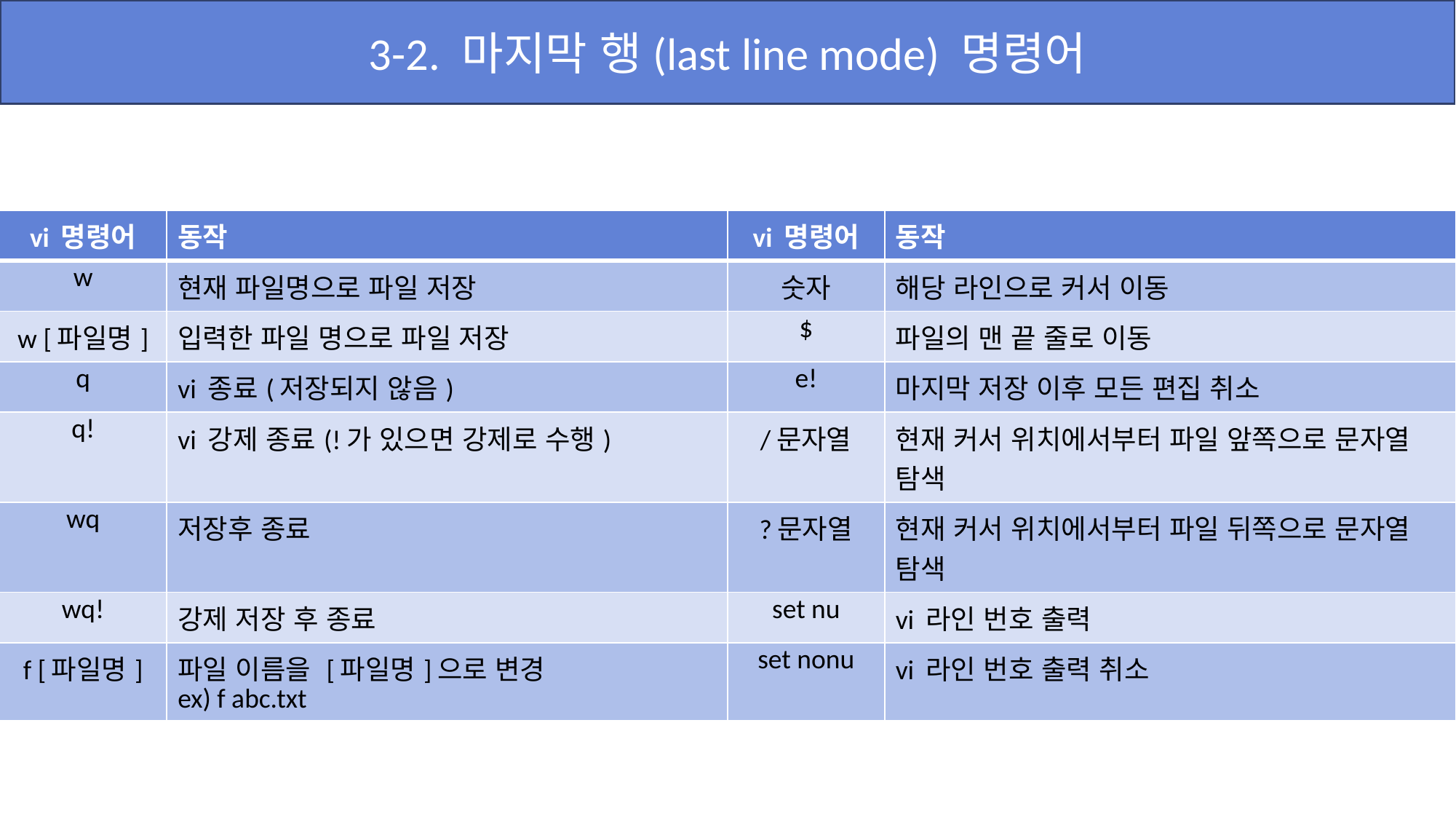

3-2. 마지막 행(last line mode) 명령어
| vi 명령어 | 동작 | vi 명령어 | 동작 |
| --- | --- | --- | --- |
| w | 현재 파일명으로 파일 저장 | 숫자 | 해당 라인으로 커서 이동 |
| w [파일명] | 입력한 파일 명으로 파일 저장 | $ | 파일의 맨 끝 줄로 이동 |
| q | vi 종료(저장되지 않음) | e! | 마지막 저장 이후 모든 편집 취소 |
| q! | vi 강제 종료(!가 있으면 강제로 수행) | /문자열 | 현재 커서 위치에서부터 파일 앞쪽으로 문자열 탐색 |
| wq | 저장후 종료 | ?문자열 | 현재 커서 위치에서부터 파일 뒤쪽으로 문자열 탐색 |
| wq! | 강제 저장 후 종료 | set nu | vi 라인 번호 출력 |
| f [파일명] | 파일 이름을 [파일명]으로 변경 ex) f abc.txt | set nonu | vi 라인 번호 출력 취소 |